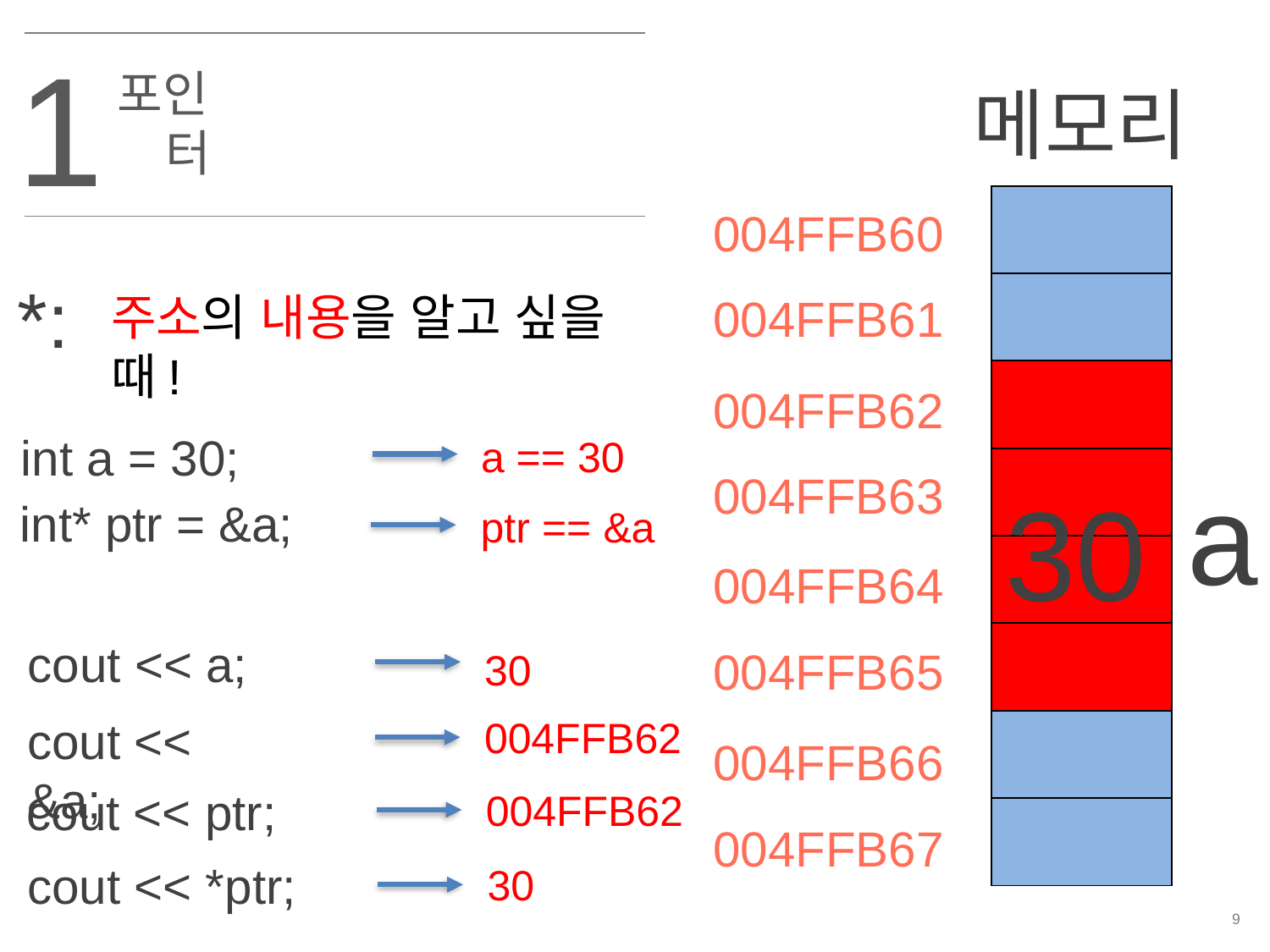

1
포인터
메모리
|  |
| --- |
|  |
|  |
|  |
|  |
|  |
|  |
|  |
004FFB60
*:
주소의 내용을 알고 싶을 때!
004FFB61
004FFB62
int a = 30;
a == 30
a
004FFB63
30
int* ptr = &a;
ptr == &a
004FFB64
cout << a;
004FFB65
30
cout << &a;
004FFB62
004FFB66
cout << ptr;
004FFB62
004FFB67
cout << *ptr;
30